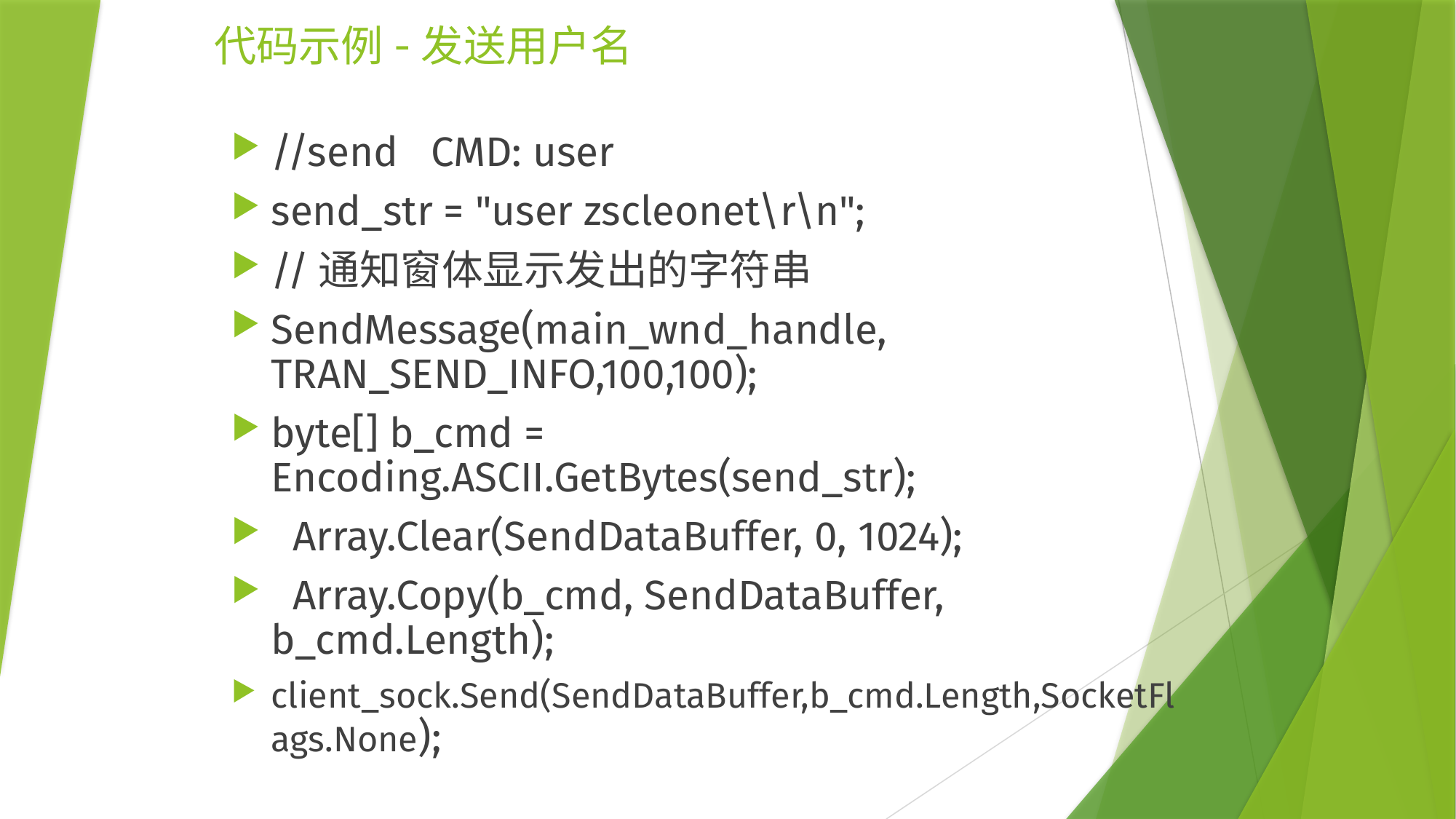

代码示例-发送用户名
//send   CMD: user
send_str = "user zscleonet\r\n";
//通知窗体显示发出的字符串
SendMessage(main_wnd_handle, TRAN_SEND_INFO,100,100);
byte[] b_cmd = Encoding.ASCII.GetBytes(send_str);
  Array.Clear(SendDataBuffer, 0, 1024);
  Array.Copy(b_cmd, SendDataBuffer, b_cmd.Length);
client_sock.Send(SendDataBuffer,b_cmd.Length,SocketFlags.None);